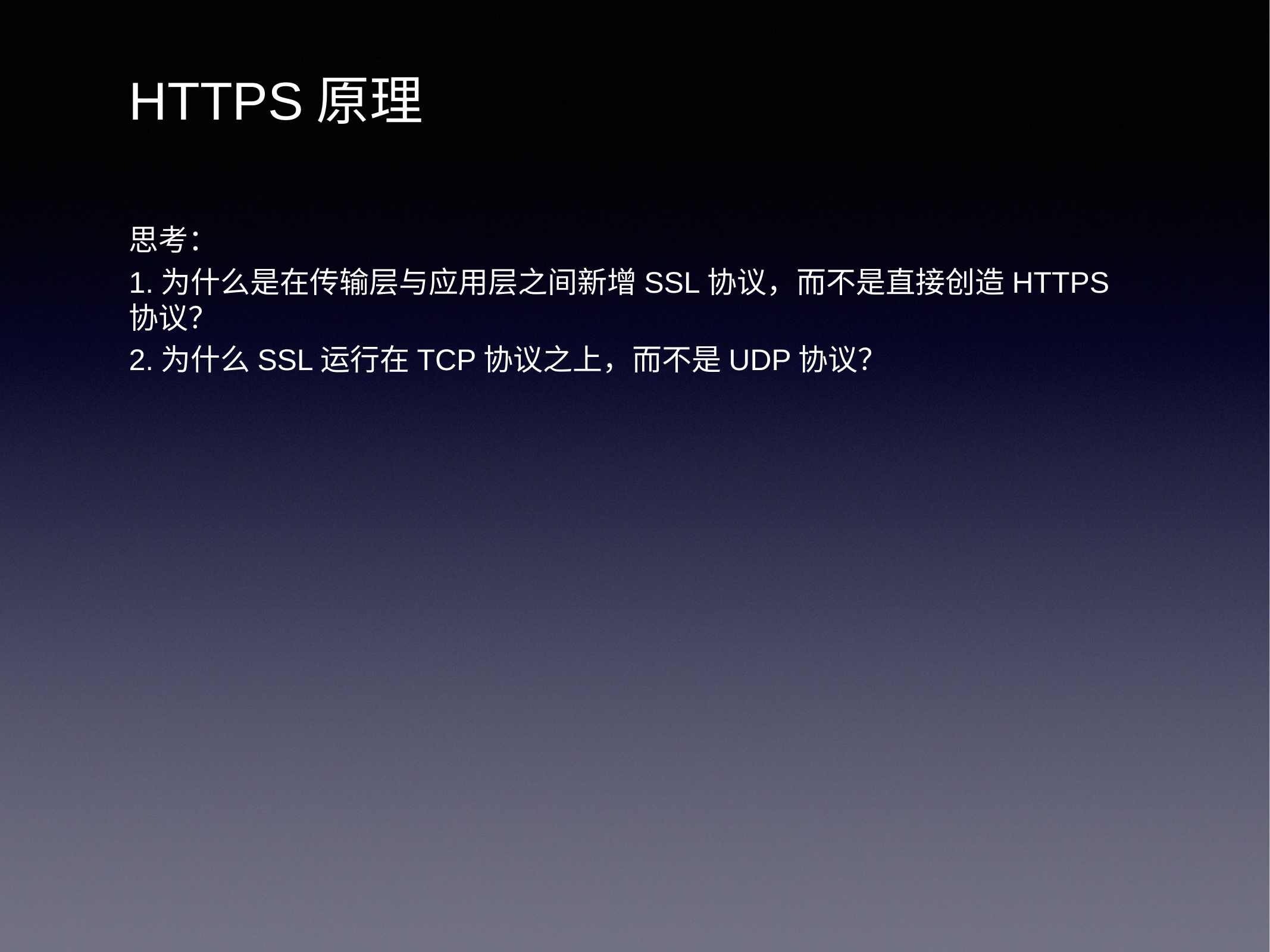

# HTTPS原理
思考：
1.为什么是在传输层与应用层之间新增SSL协议，而不是直接创造HTTPS协议？
2.为什么SSL运行在TCP协议之上，而不是UDP协议？